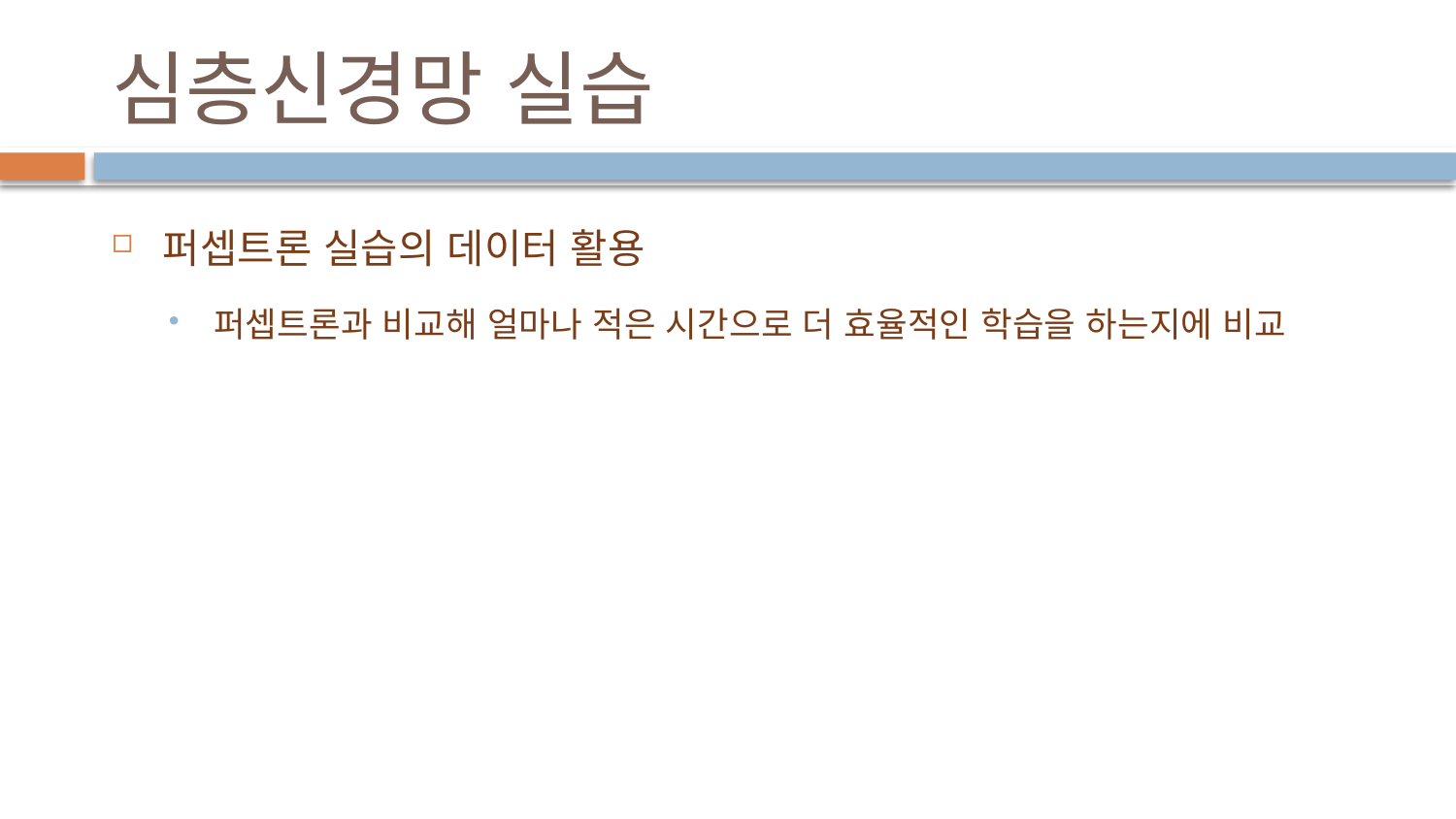

# 심층신경망 실습
퍼셉트론 실습의 데이터 활용
퍼셉트론과 비교해 얼마나 적은 시간으로 더 효율적인 학습을 하는지에 비교